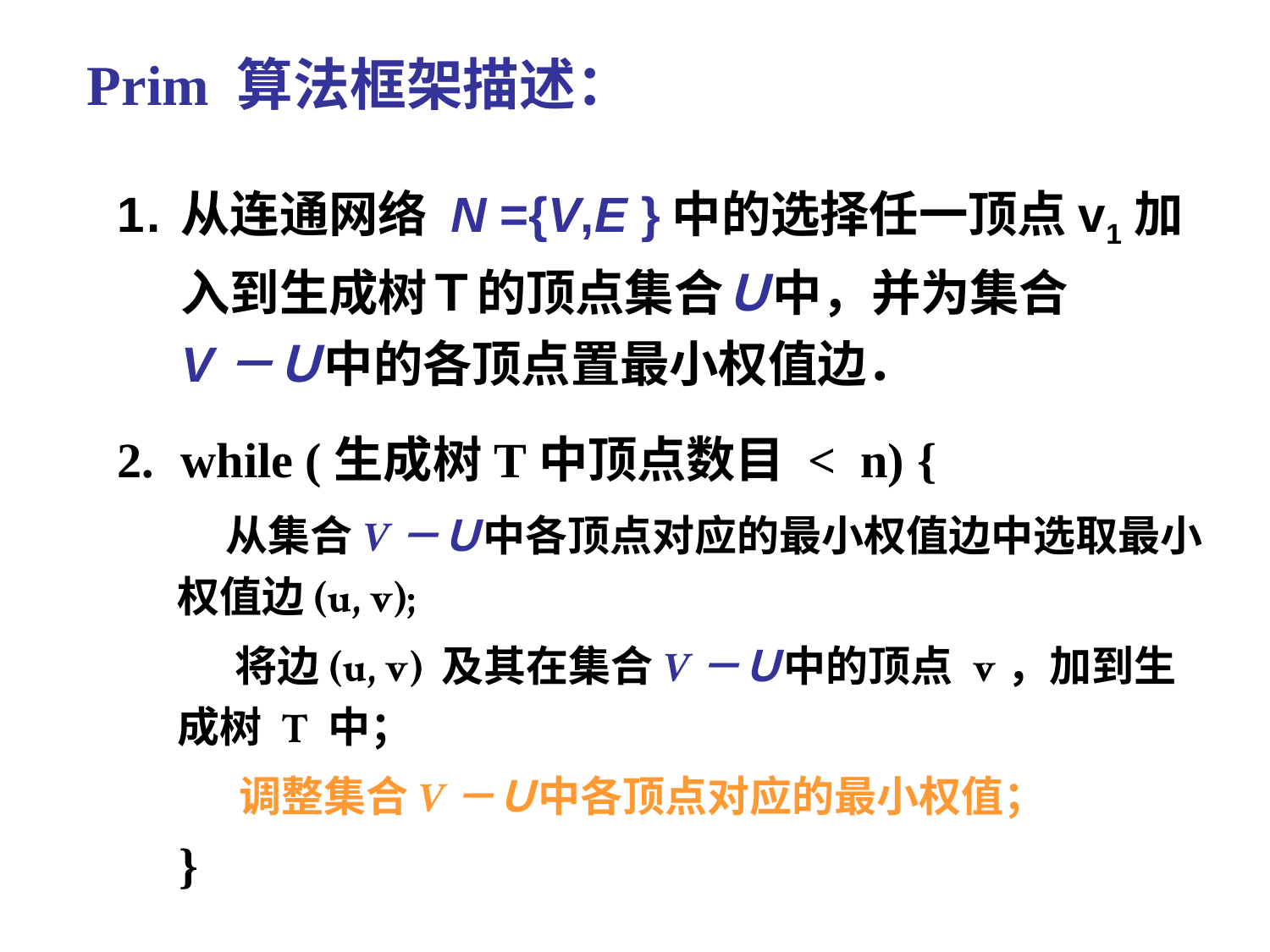

Prim 算法框架描述：
从连通网络 N ={V,E }中的选择任一顶点v1加入到生成树Ｔ的顶点集合Ｕ中，并为集合
V－Ｕ中的各顶点置最小权值边．
while (生成树T中顶点数目 <  n) {

　}
    从集合V－Ｕ中各顶点对应的最小权值边中选取最小权值边(u, v);
     将边(u, v) 及其在集合V－Ｕ中的顶点 v，加到生成树 T 中；
　  调整集合V－Ｕ中各顶点对应的最小权值；